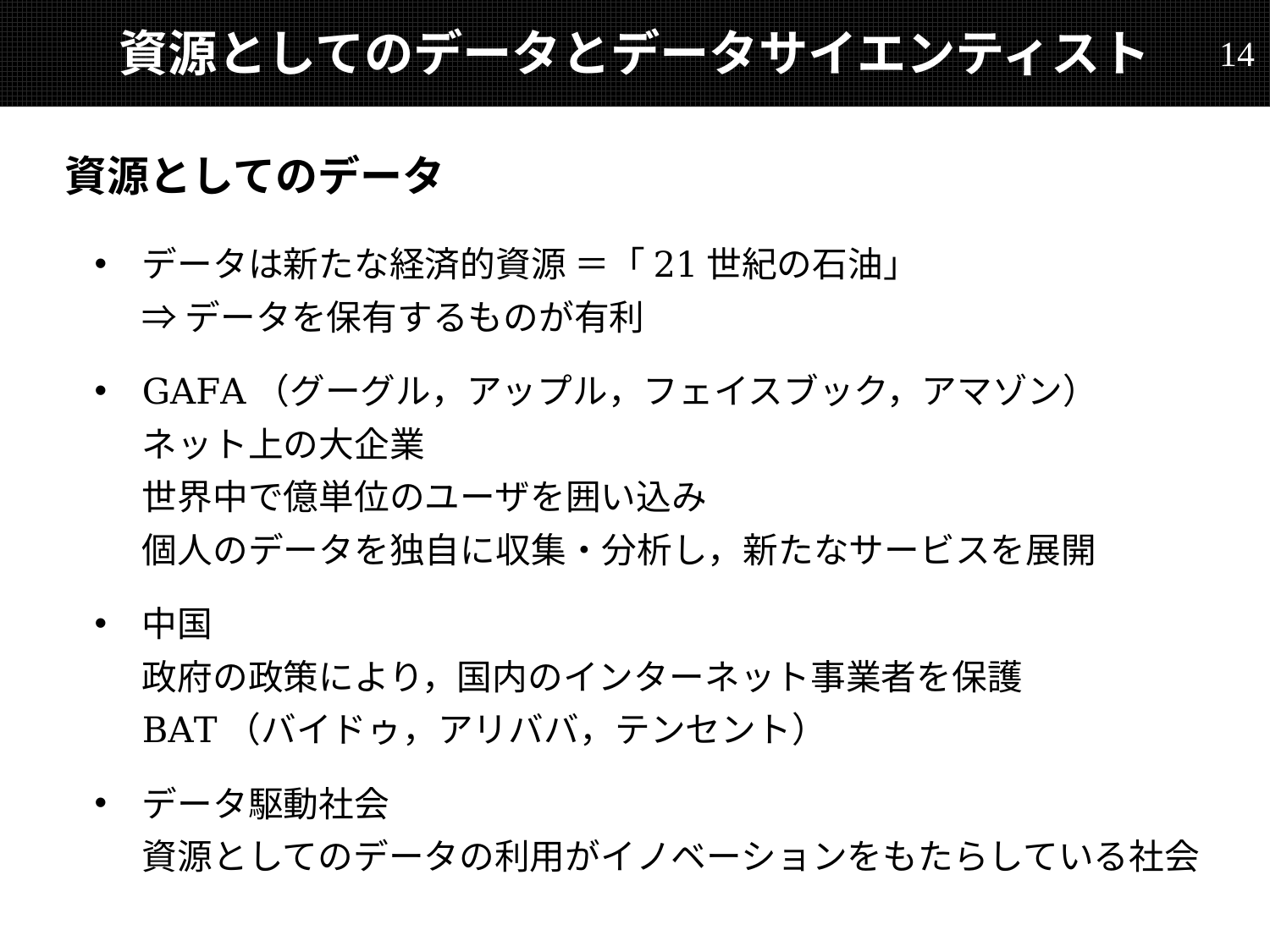

# 資源としてのデータとデータサイエンティスト
14
資源としてのデータ
データは新たな経済的資源 ＝「21世紀の石油」
⇒ データを保有するものが有利
GAFA（グーグル，アップル，フェイスブック，アマゾン）
ネット上の大企業
世界中で億単位のユーザを囲い込み
個人のデータを独自に収集・分析し，新たなサービスを展開
中国
政府の政策により，国内のインターネット事業者を保護
BAT（バイドゥ，アリババ，テンセント）
データ駆動社会
資源としてのデータの利用がイノベーションをもたらしている社会